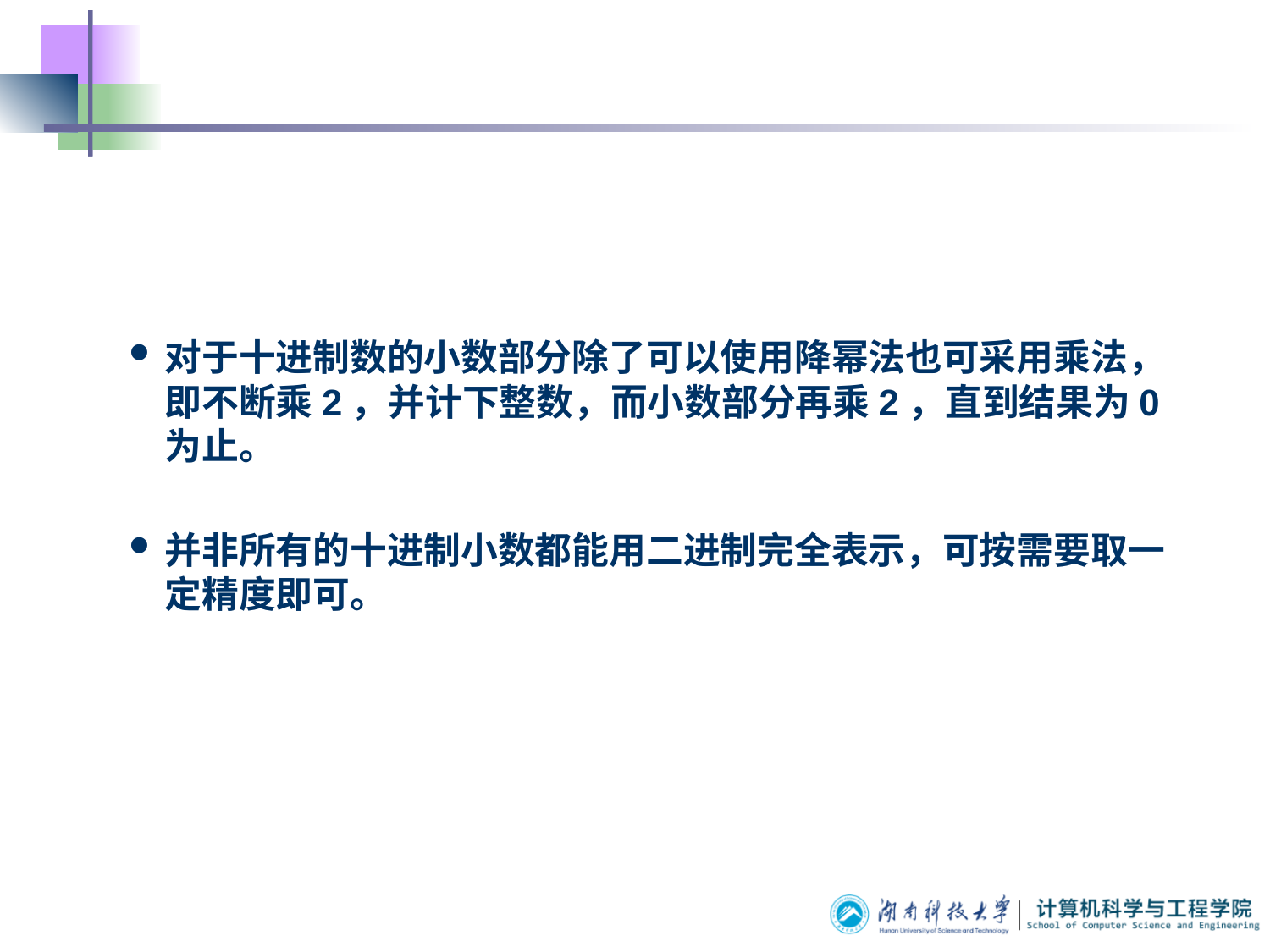

#
对于十进制数的小数部分除了可以使用降幂法也可采用乘法，即不断乘2，并计下整数，而小数部分再乘2，直到结果为0为止。

并非所有的十进制小数都能用二进制完全表示，可按需要取一定精度即可。